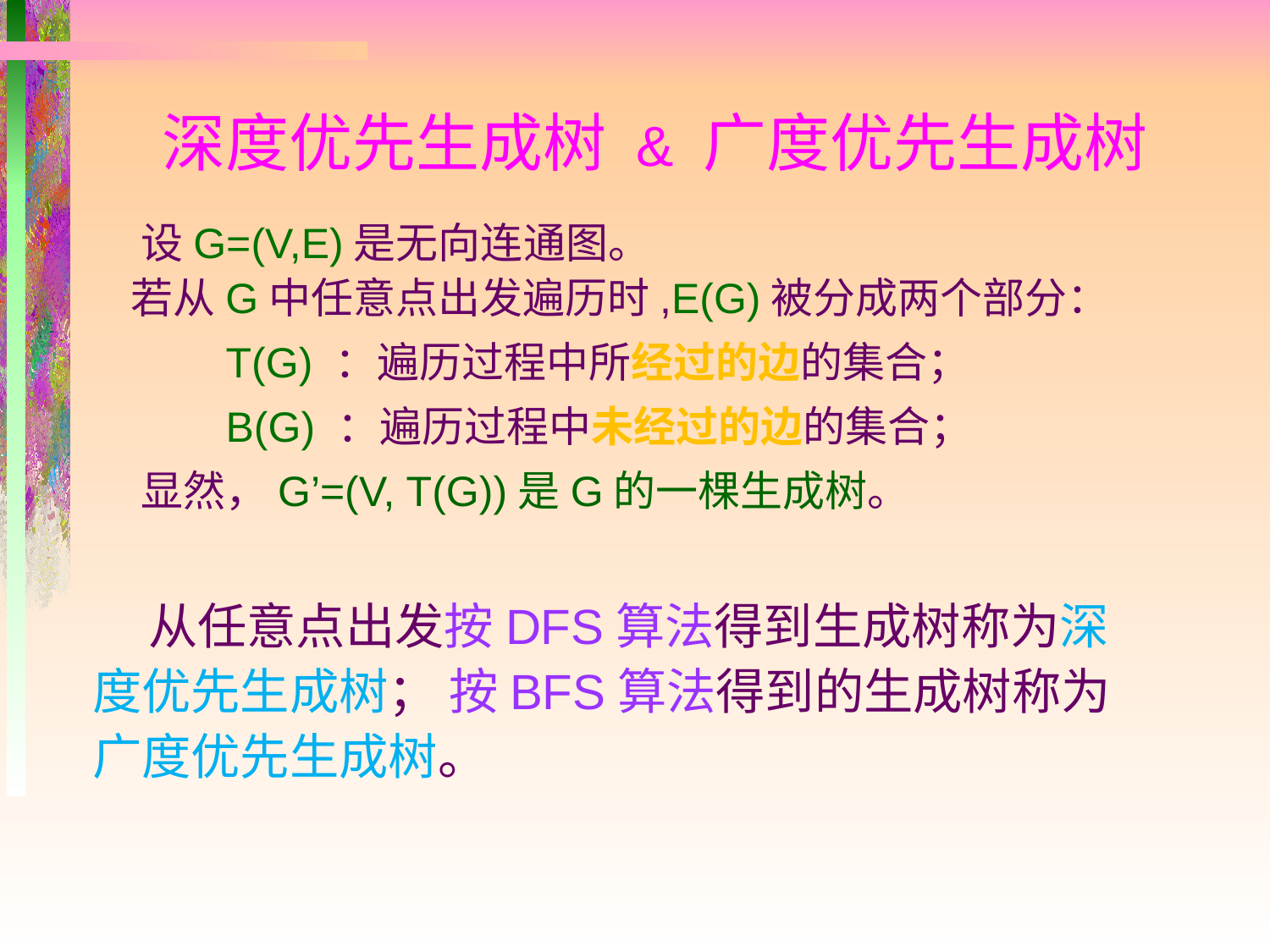

深度优先生成树 & 广度优先生成树
    设G=(V,E)是无向连通图。
    若从G中任意点出发遍历时,E(G)被分成两个部分：
     T(G) ：遍历过程中所经过的边的集合；
     B(G) ：遍历过程中未经过的边的集合；
    显然，G’=(V, T(G))是G的一棵生成树。

    从任意点出发按DFS算法得到生成树称为深度优先生成树； 按BFS算法得到的生成树称为广度优先生成树。